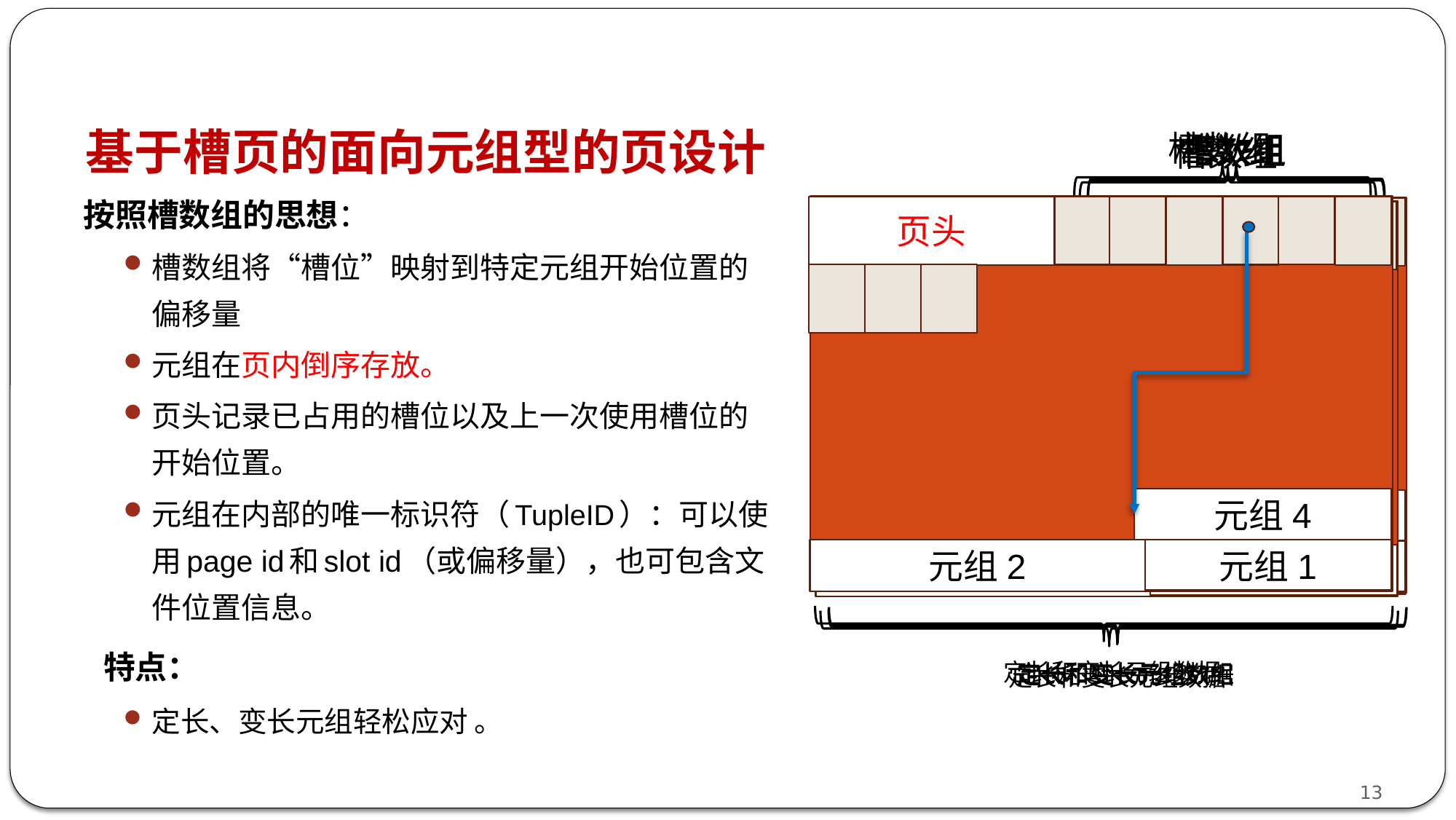

# 基于槽页的面向元组型的页设计

槽数组

页头

元组4
元组1
元组2
定长和变长元组数据

槽数组

页头

元组3
元组4
元组1
元组2
定长和变长元组数组

槽数组

页头

元组3
元组4
元组1
元组2
定长和变长元组数据

槽数组

页头

元组4
元组1
元组2
定长和变长元组数据

按照槽数组的思想：
槽数组将“槽位”映射到特定元组开始位置的偏移量
元组在页内倒序存放。
页头记录已占用的槽位以及上一次使用槽位的开始位置。
元组在内部的唯一标识符（TupleID）：可以使用page id和slot id（或偏移量），也可包含文件位置信息。
  特点：
定长、变长元组轻松应对 。
13